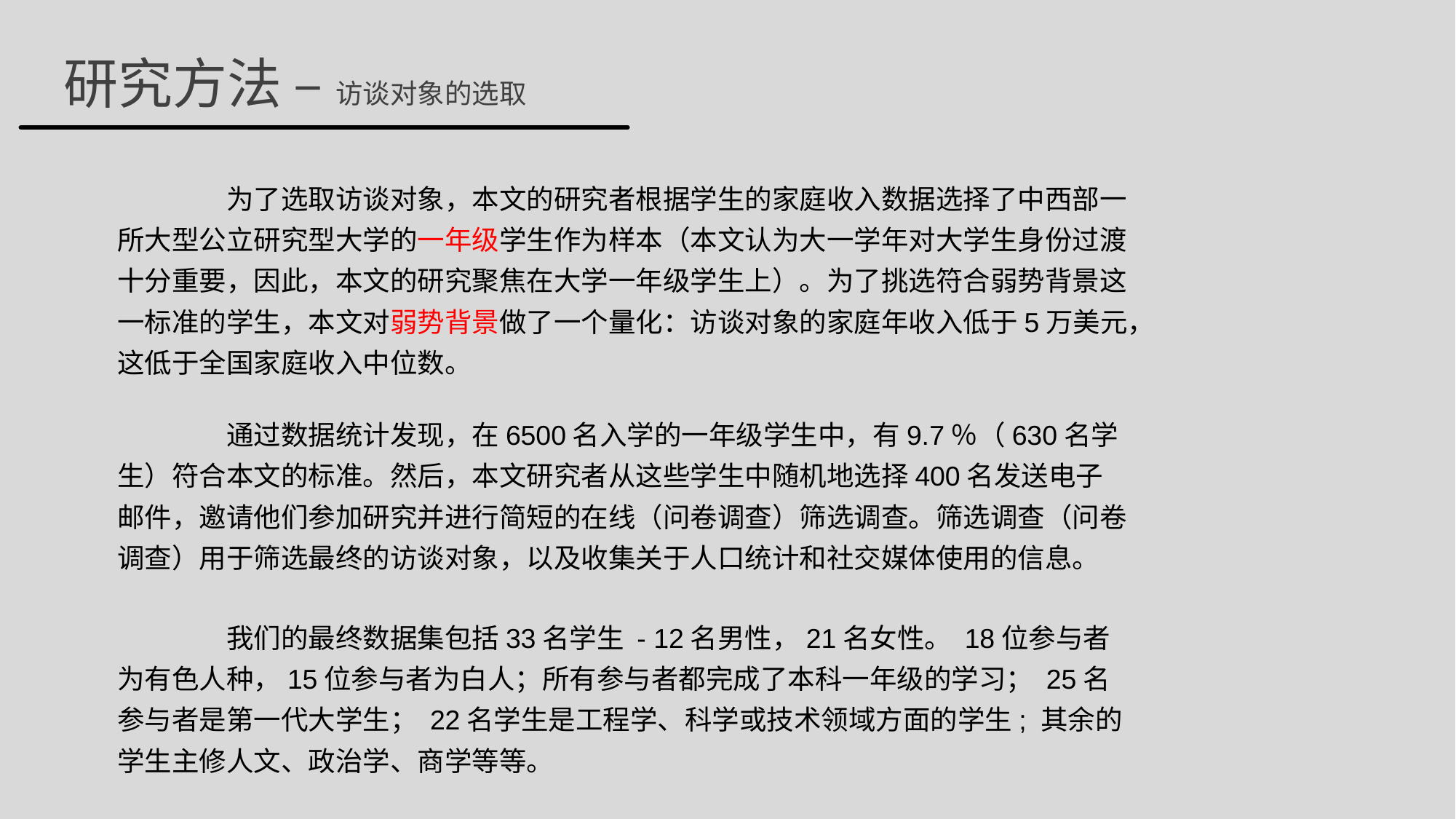

研究方法 – 访谈对象的选取
	为了选取访谈对象，本文的研究者根据学生的家庭收入数据选择了中西部一所大型公立研究型大学的一年级学生作为样本（本文认为大一学年对大学生身份过渡十分重要，因此，本文的研究聚焦在大学一年级学生上）。为了挑选符合弱势背景这一标准的学生，本文对弱势背景做了一个量化：访谈对象的家庭年收入低于5万美元，这低于全国家庭收入中位数。
	通过数据统计发现，在6500名入学的一年级学生中，有9.7％（630名学生）符合本文的标准。然后，本文研究者从这些学生中随机地选择400名发送电子邮件，邀请他们参加研究并进行简短的在线（问卷调查）筛选调查。筛选调查（问卷调查）用于筛选最终的访谈对象，以及收集关于人口统计和社交媒体使用的信息。
	我们的最终数据集包括33名学生 - 12名男性，21名女性。 18位参与者为有色人种，15位参与者为白人；所有参与者都完成了本科一年级的学习； 25名参与者是第一代大学生； 22名学生是工程学、科学或技术领域方面的学生; 其余的学生主修人文、政治学、商学等等。